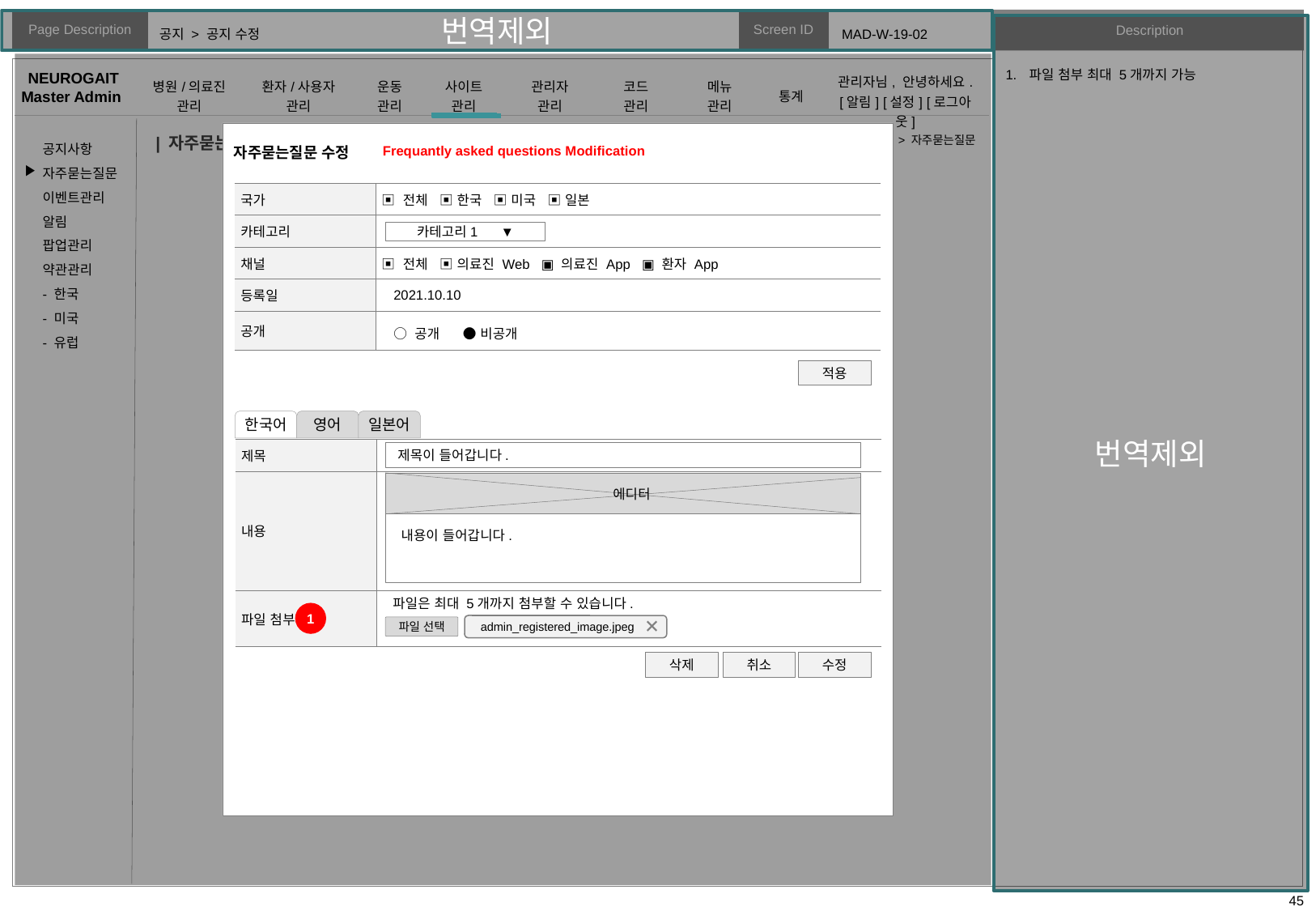

# 공지 > 공지 수정
MAD-W-19-02
파일 첨부 최대 5개까지 가능

| 자주묻는질문
메인 > 사이트 관리 > 자주묻는질문
자주묻는질문 수정
Frequantly asked questions Modification
▶
| 국가 | ▣ 전체 ▣ 한국 ▣ 미국 ▣ 일본 |
| --- | --- |
| 카테고리 |  |
| 채널 | ▣ 전체 ▣ 의료진 Web ▣ 의료진 App ▣ 환자 App |
| 등록일 | 2021.10.10 |
| 공개 | ○ 공개 ● 비공개 |
카테고리1      ▼

적용
한국어
영어
일본어
| 제목 |  |
| --- | --- |
| 내용 |  |
| 파일 첨부 |  |
제목이 들어갑니다.

에디터
\

내용이 들어갑니다.
파일은 최대 5개까지 첨부할 수 있습니다.
1
admin_registered_image.jpeg

파일 선택

삭제

취소

수정